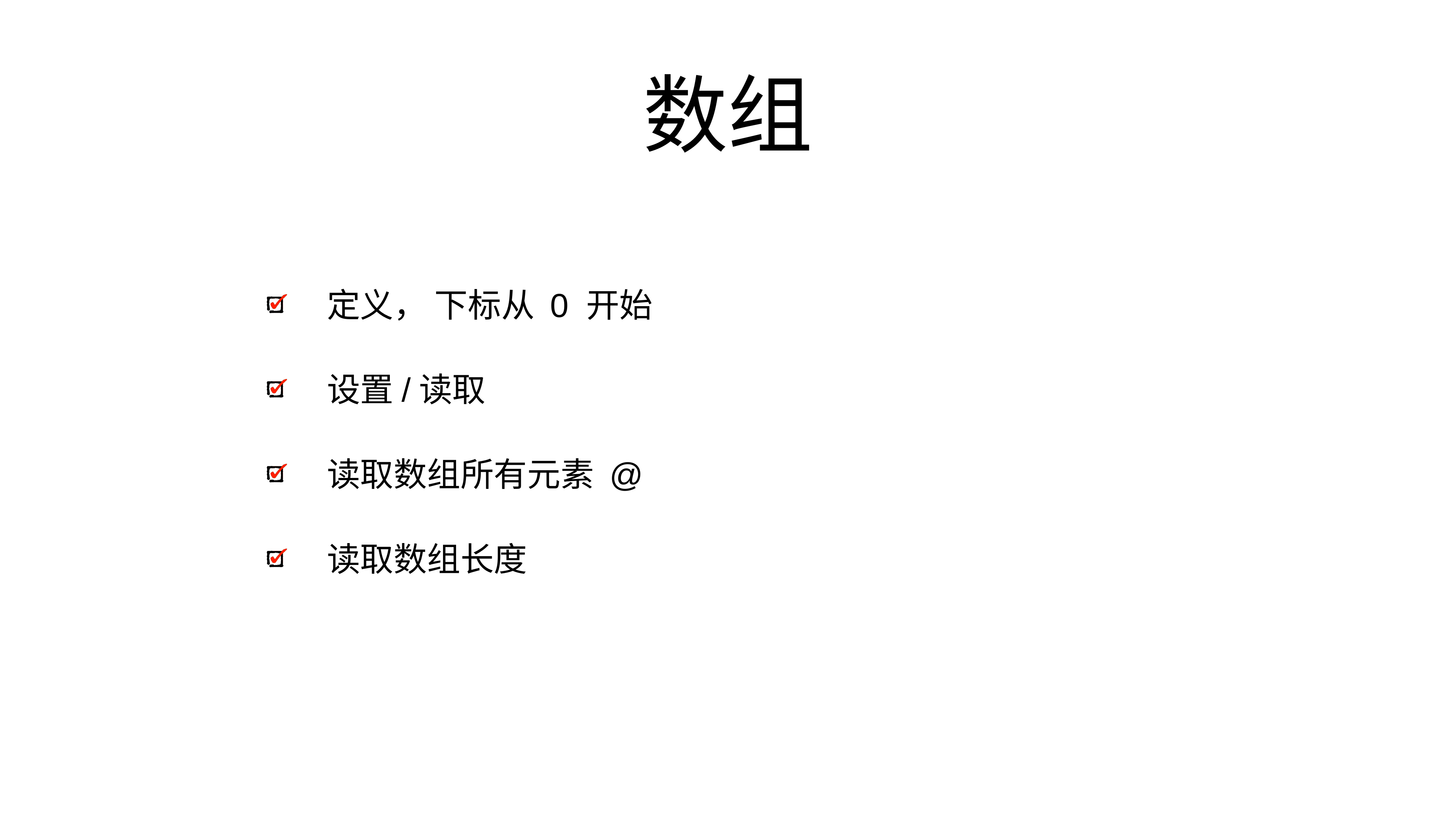

# 数组
定义， 下标从 0 开始
设置/读取
读取数组所有元素 @
读取数组长度